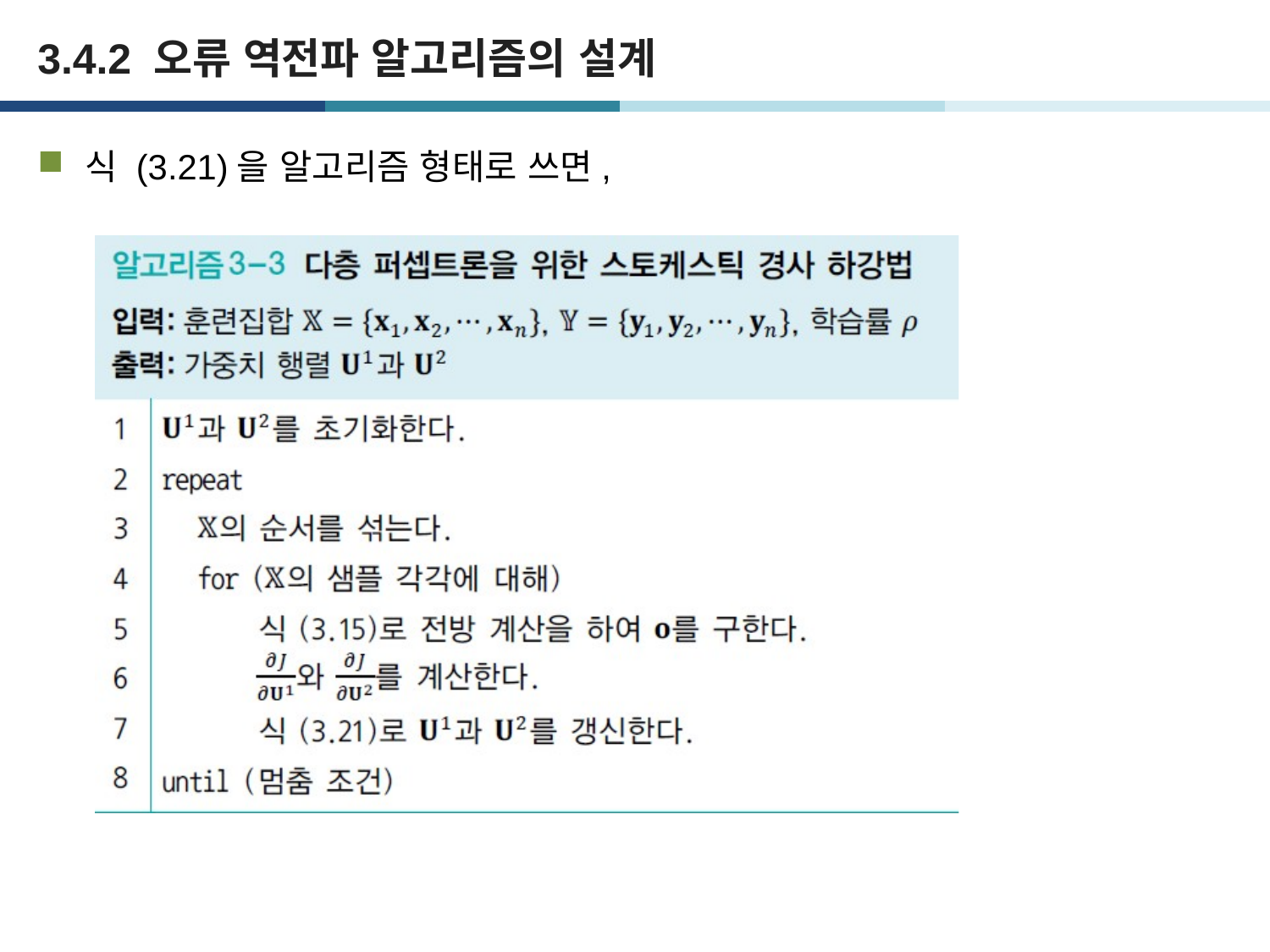

# 3.4.2 오류 역전파 알고리즘의 설계
식 (3.21)을 알고리즘 형태로 쓰면,